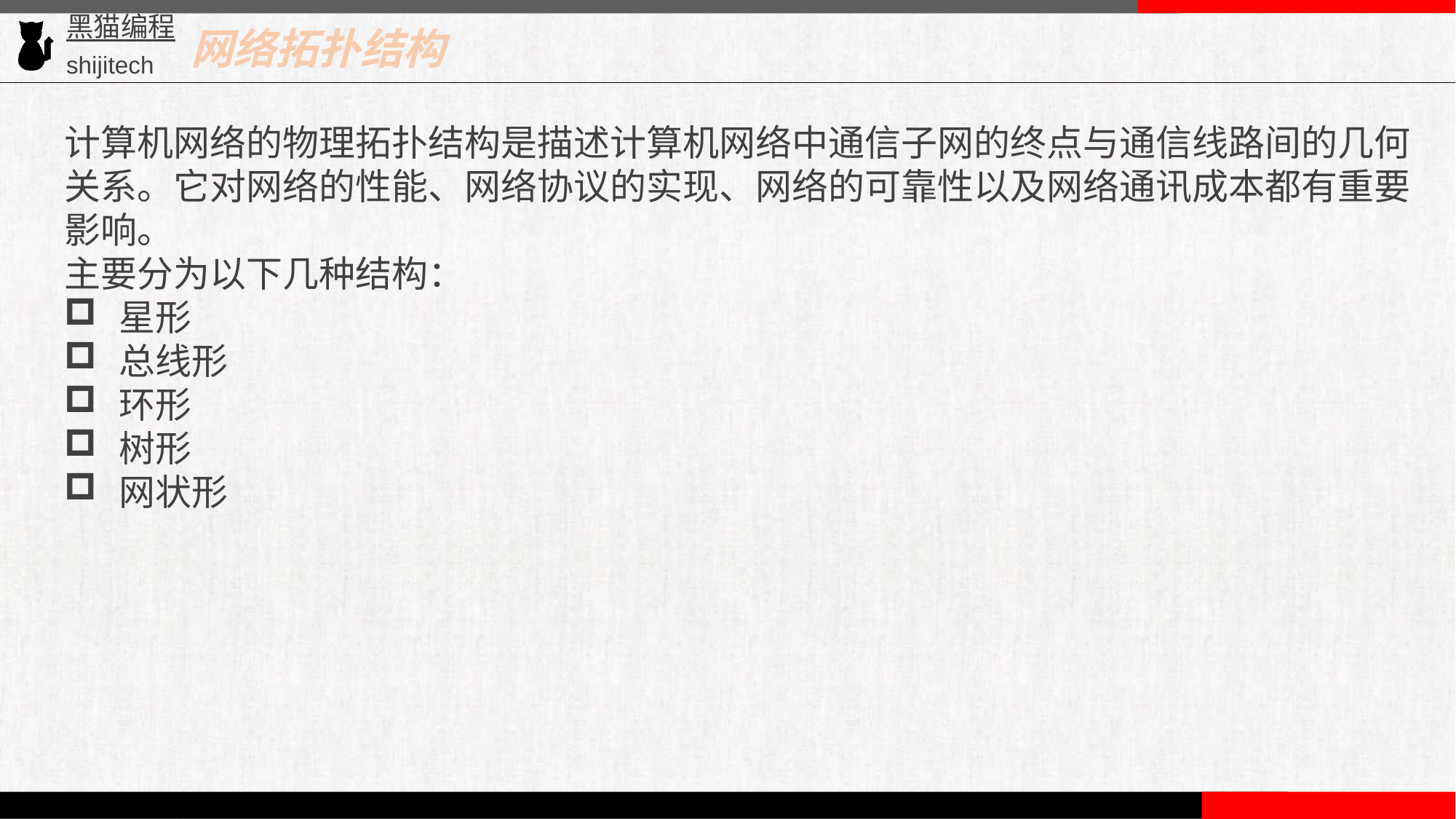

网络拓扑结构
计算机网络的物理拓扑结构是描述计算机网络中通信子网的终点与通信线路间的几何关系。它对网络的性能、网络协议的实现、网络的可靠性以及网络通讯成本都有重要影响。
主要分为以下几种结构：
星形
总线形
环形
树形
网状形